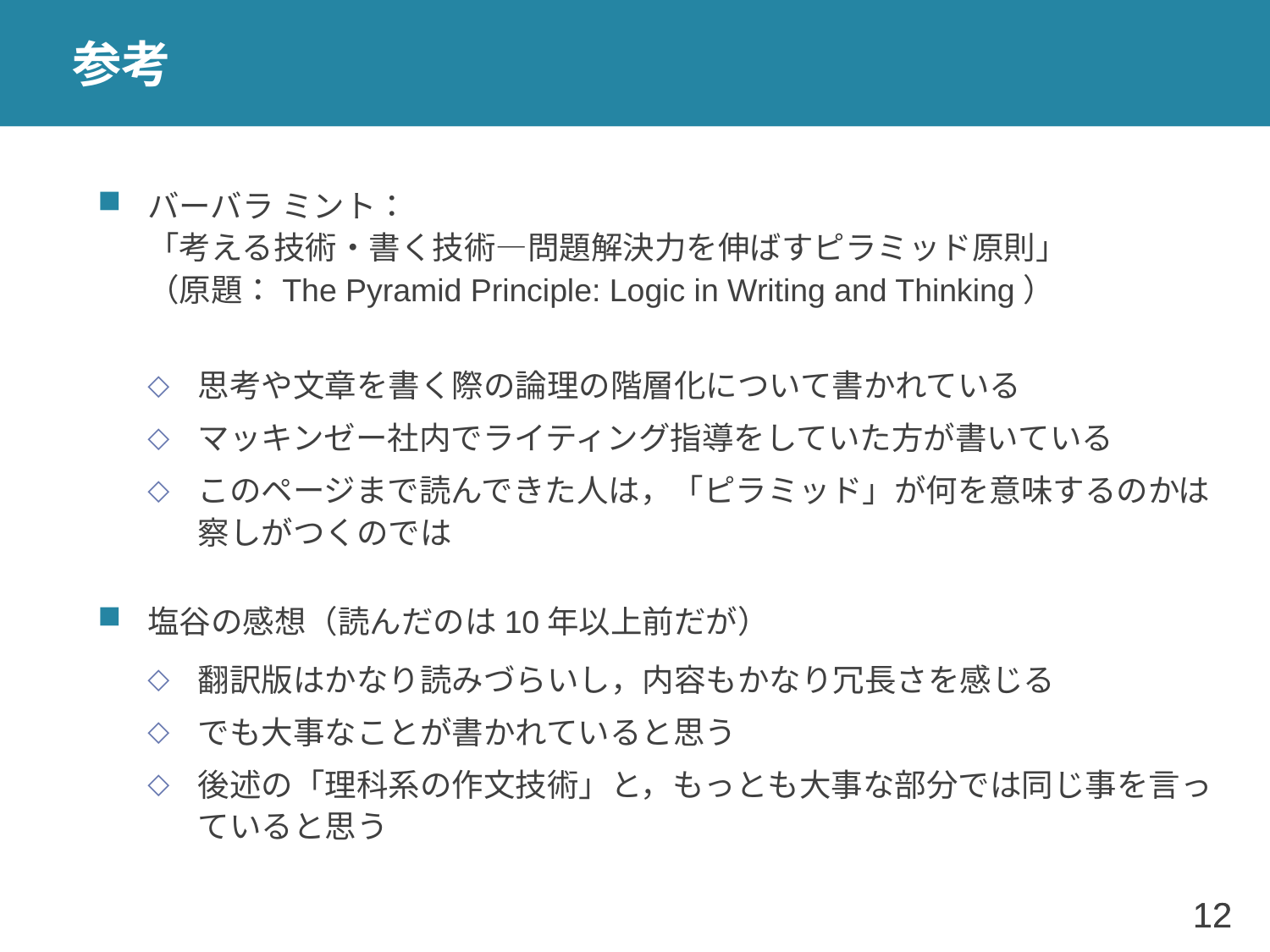

# 参考
バーバラ ミント：
「考える技術・書く技術―問題解決力を伸ばすピラミッド原則」
（原題：The Pyramid Principle: Logic in Writing and Thinking）
思考や文章を書く際の論理の階層化について書かれている
マッキンゼー社内でライティング指導をしていた方が書いている
このページまで読んできた人は，「ピラミッド」が何を意味するのかは察しがつくのでは
塩谷の感想（読んだのは10年以上前だが）
翻訳版はかなり読みづらいし，内容もかなり冗長さを感じる
でも大事なことが書かれていると思う
後述の「理科系の作文技術」と，もっとも大事な部分では同じ事を言っていると思う